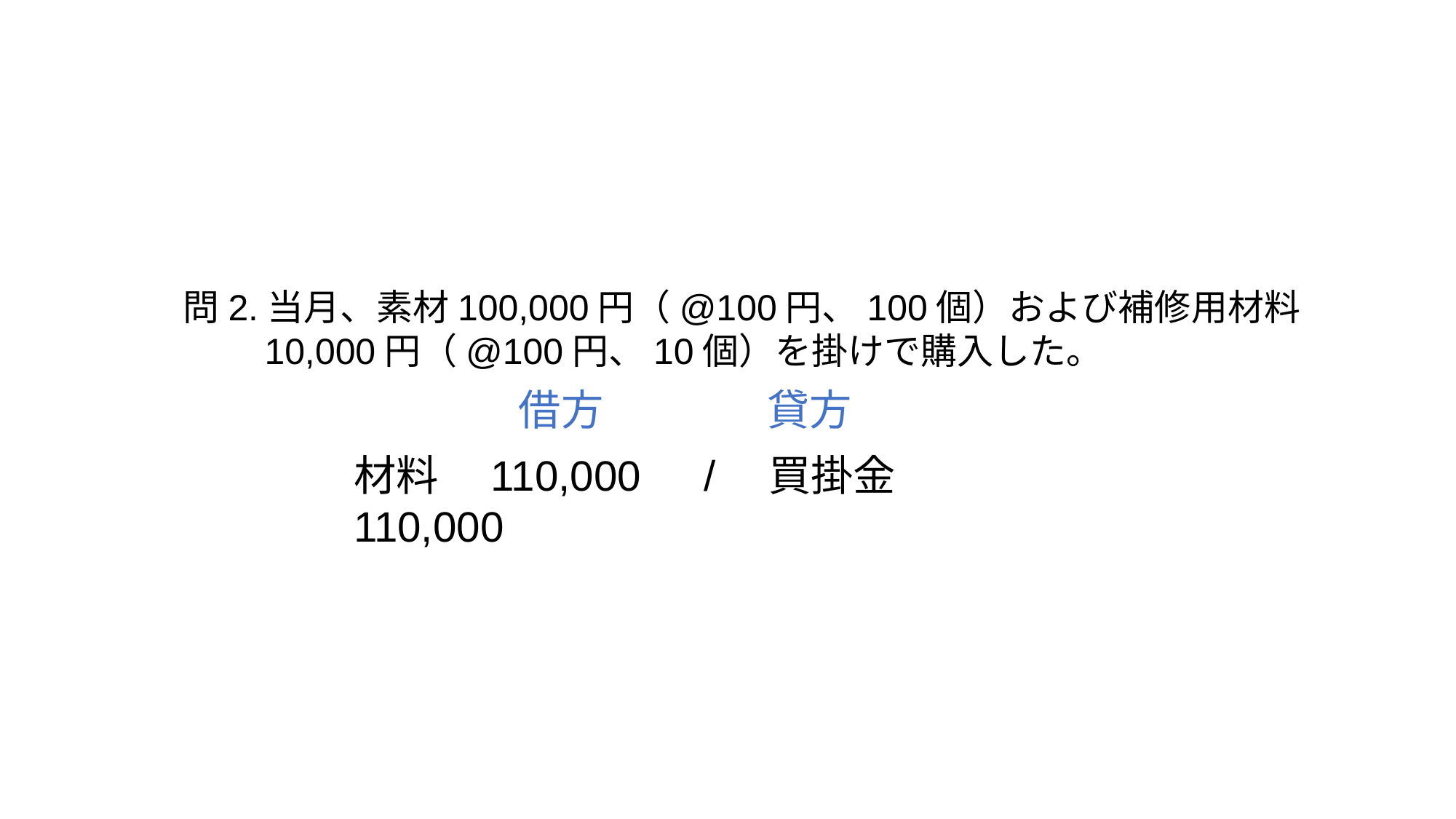

問2.当月、素材100,000円（@100円、100個）および補修用材料
　　10,000円（@100円、10個）を掛けで購入した。
借方
貸方
材料　110,000　/　買掛金　110,000